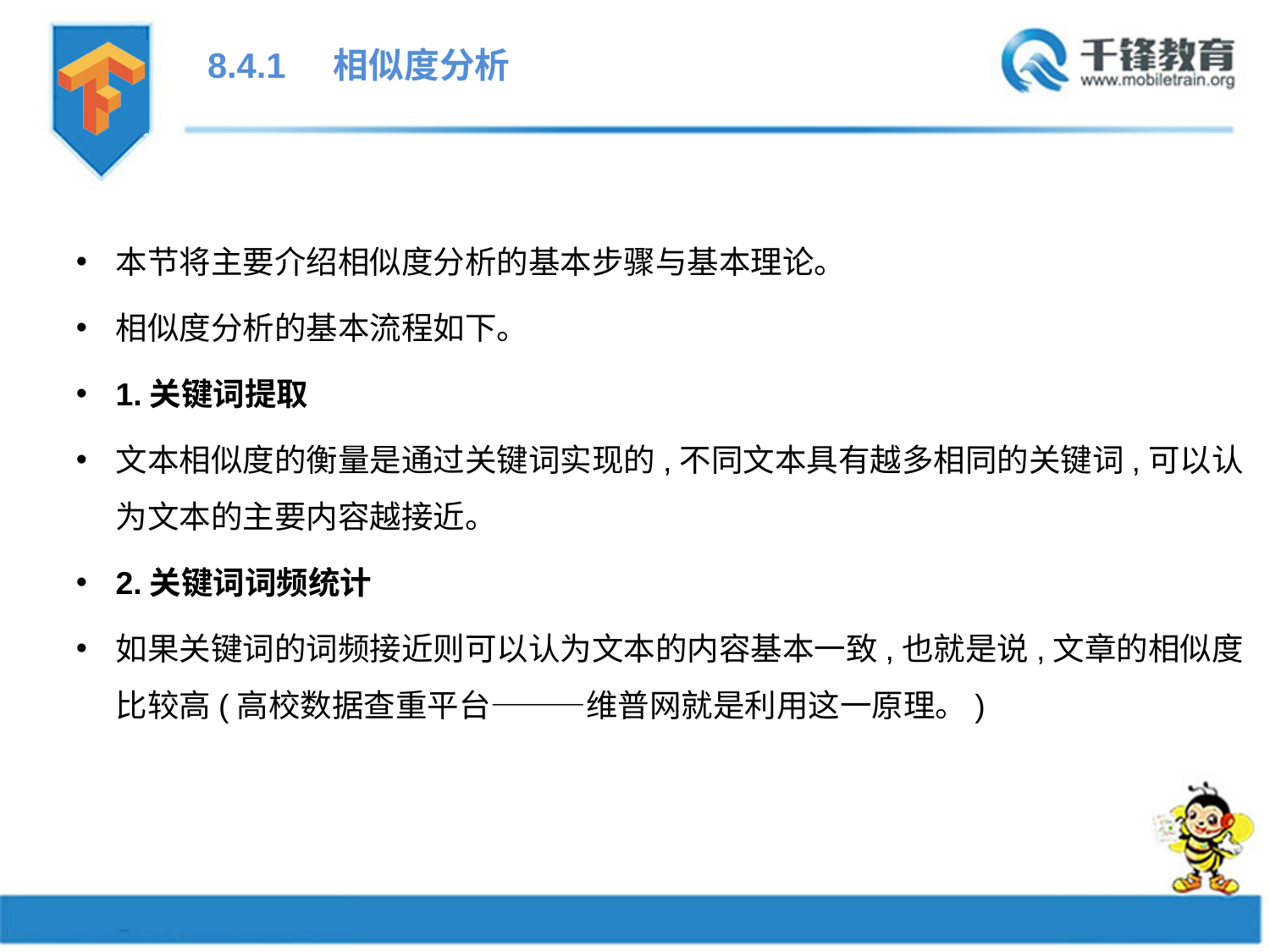

8.4.1    相似度分析
本节将主要介绍相似度分析的基本步骤与基本理论。
相似度分析的基本流程如下。
1.关键词提取
文本相似度的衡量是通过关键词实现的,不同文本具有越多相同的关键词,可以认为文本的主要内容越接近。
2.关键词词频统计
如果关键词的词频接近则可以认为文本的内容基本一致,也就是说,文章的相似度比较高(高校数据查重平台———维普网就是利用这一原理。)